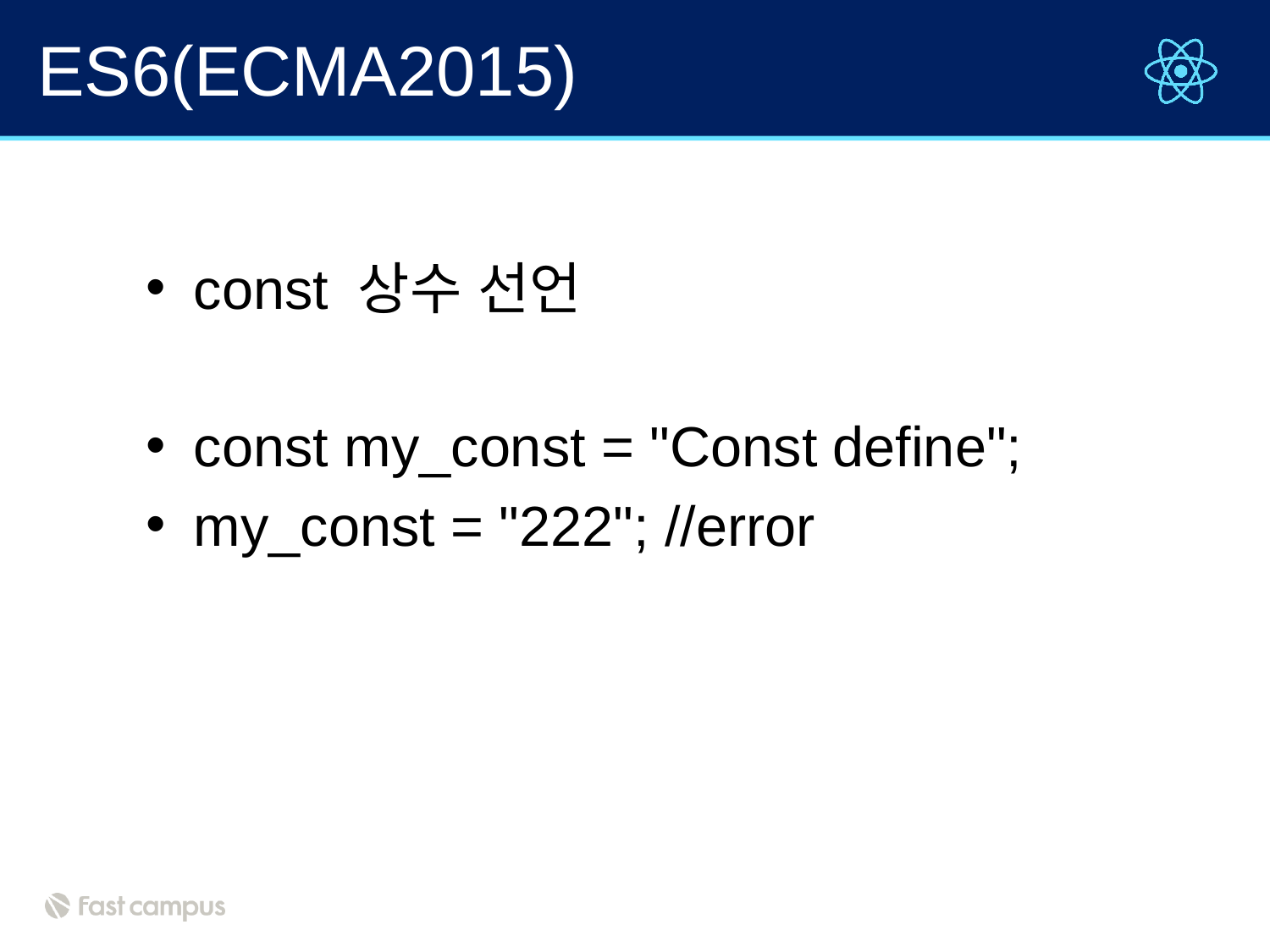

# ES6(ECMA2015)
const 상수 선언

const my_const = "Const define";
my_const = "222"; //error